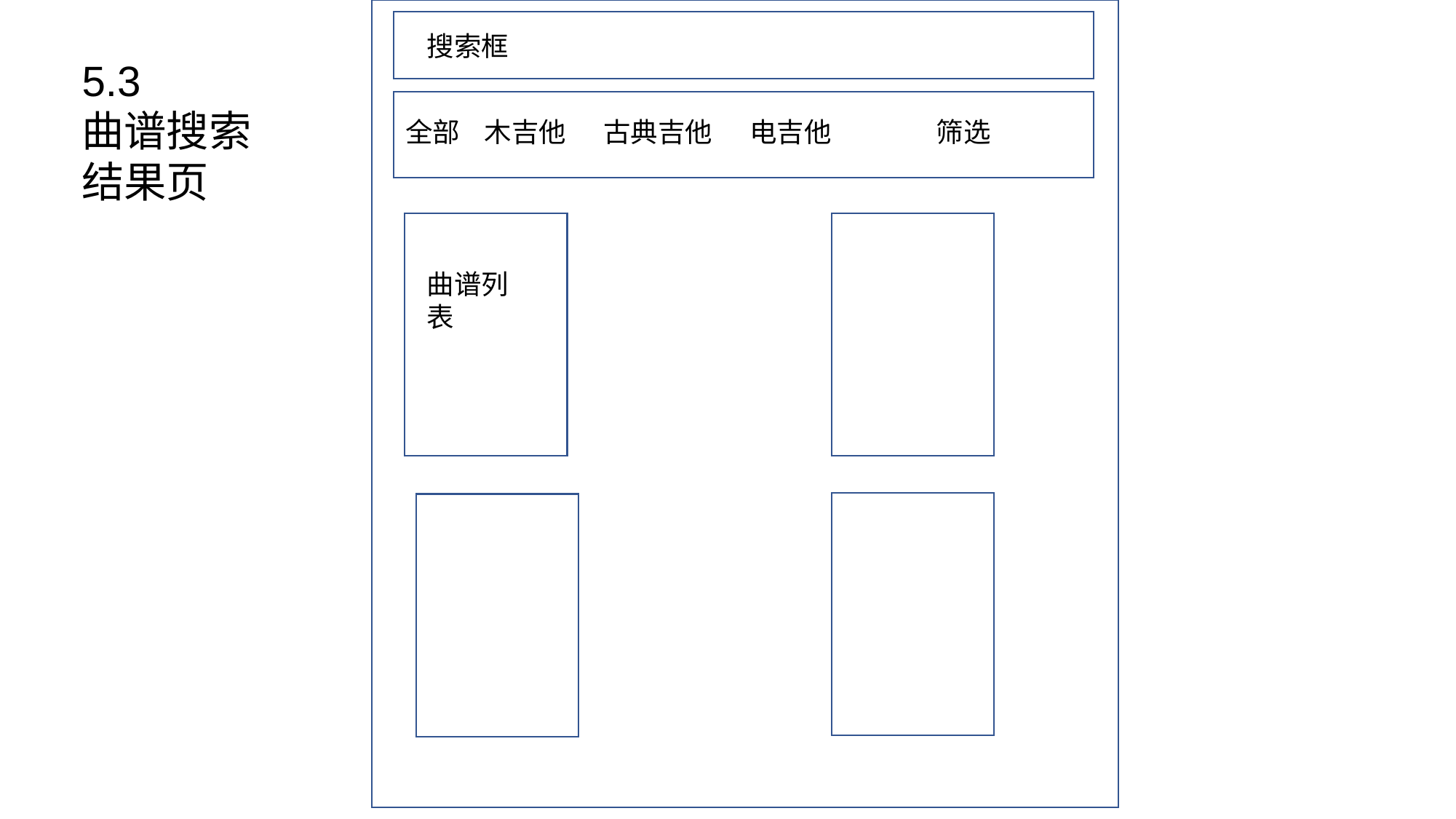

搜索框
5.3
曲谱搜索结果页

全部    木吉他      古典吉他      电吉他                 筛选
吉他

曲谱列表